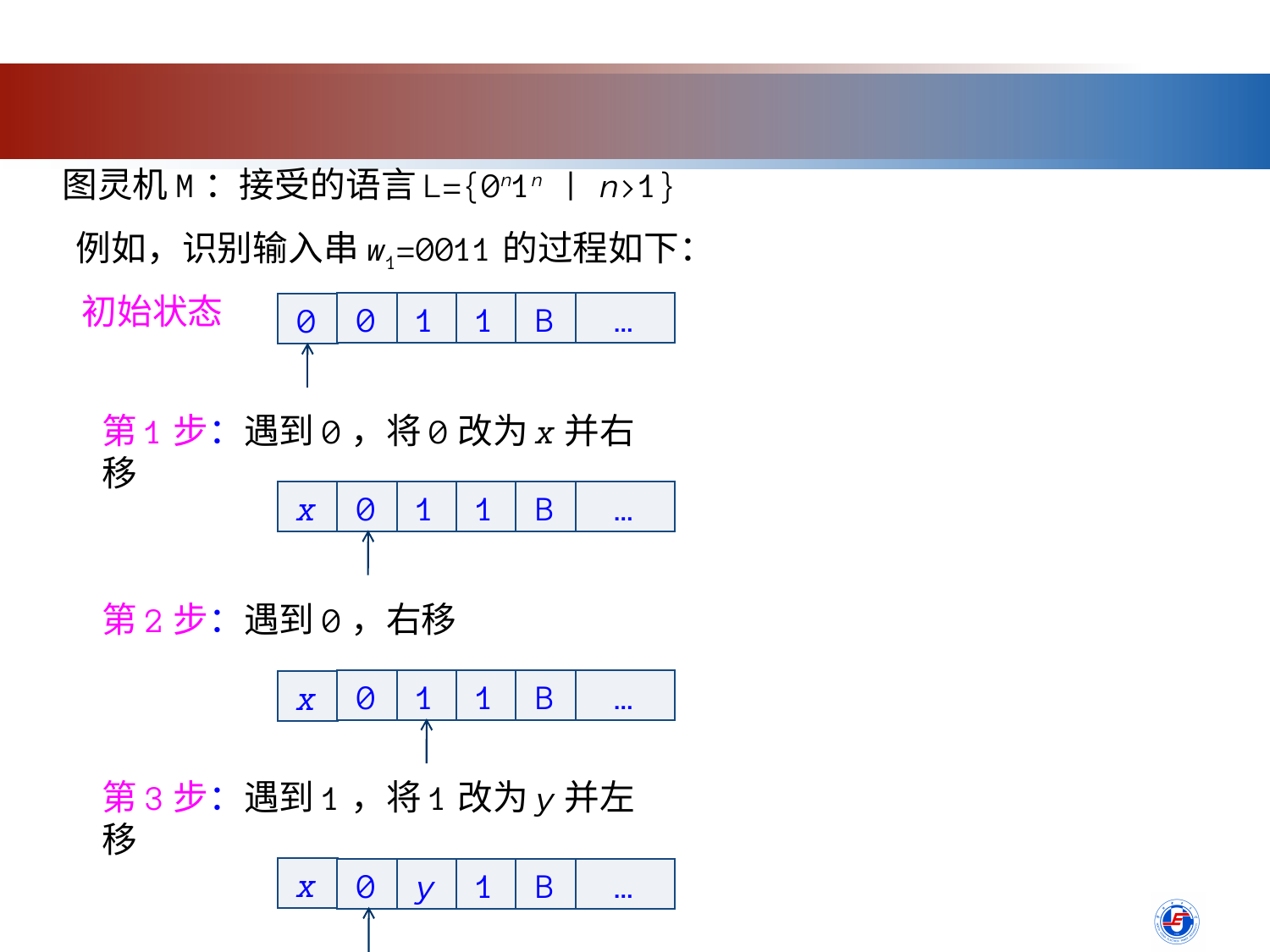

图灵机M：接受的语言L={0n1n | n>1}
例如，识别输入串w1=0011的过程如下：
初始状态
0
1
1
B
…
0
第1步：遇到0，将0改为x并右移
x
0
1
1
B
…

第2步：遇到0，右移
0
1
1
B
…
x

第3步：遇到1，将1改为y并左移
x
0
y
1
B
…